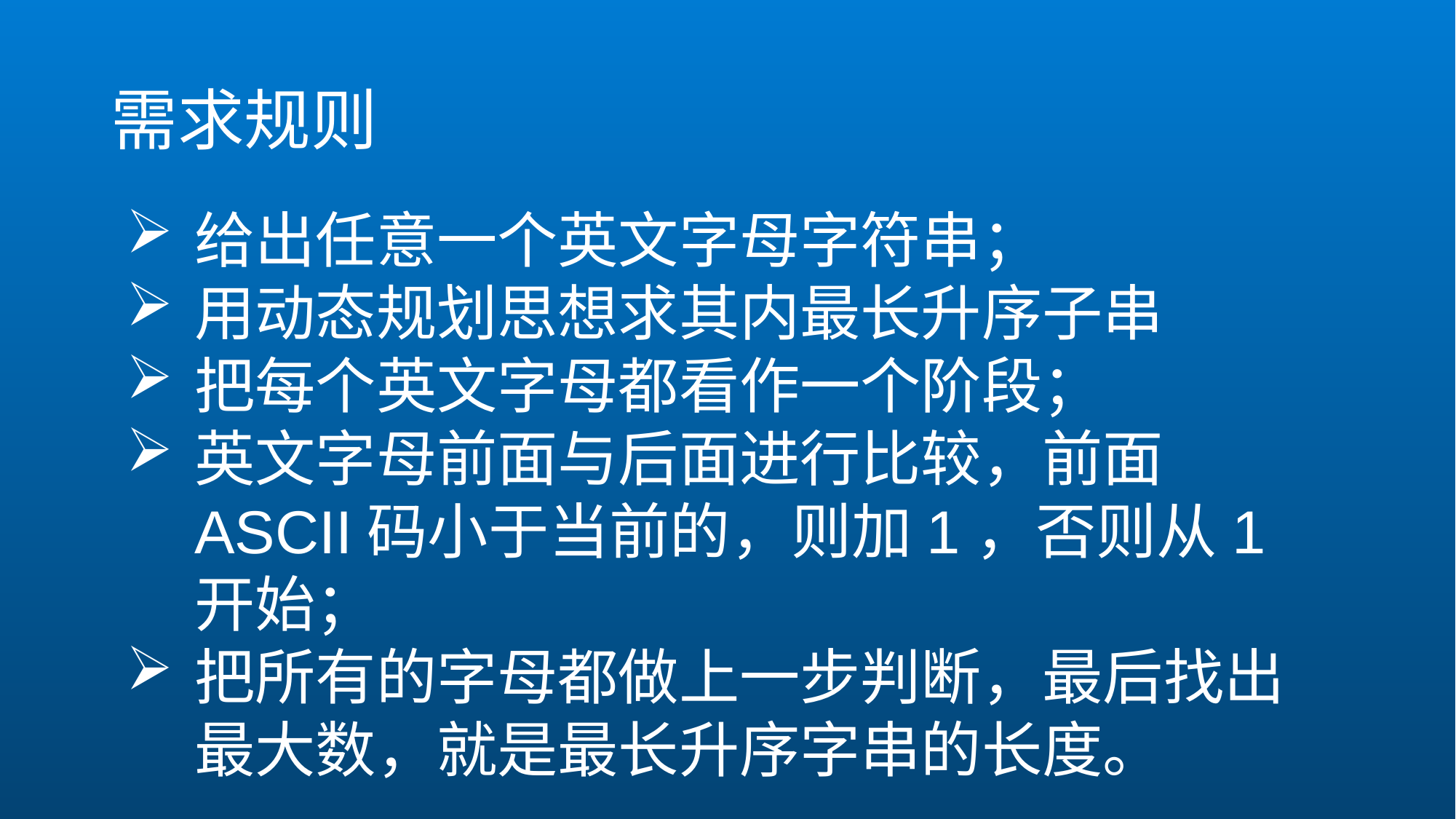

# 需求规则
给出任意一个英文字母字符串；
用动态规划思想求其内最长升序子串
把每个英文字母都看作一个阶段；
英文字母前面与后面进行比较，前面ASCII码小于当前的，则加1，否则从1开始；
把所有的字母都做上一步判断，最后找出最大数，就是最长升序字串的长度。